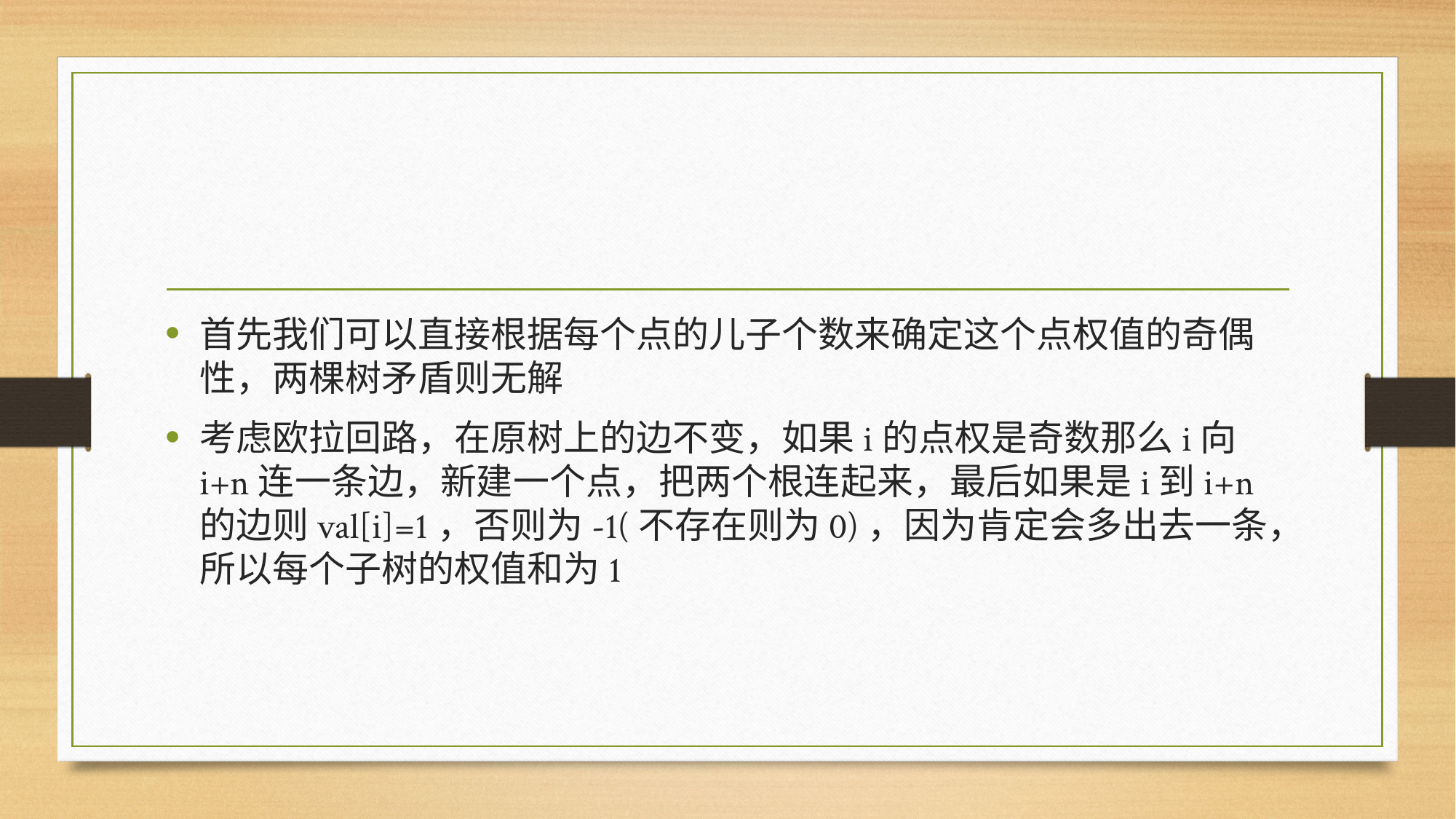

#
首先我们可以直接根据每个点的儿子个数来确定这个点权值的奇偶性，两棵树矛盾则无解
考虑欧拉回路，在原树上的边不变，如果i的点权是奇数那么i向i+n连一条边，新建一个点，把两个根连起来，最后如果是i到i+n的边则val[i]=1，否则为-1(不存在则为0)，因为肯定会多出去一条，所以每个子树的权值和为1